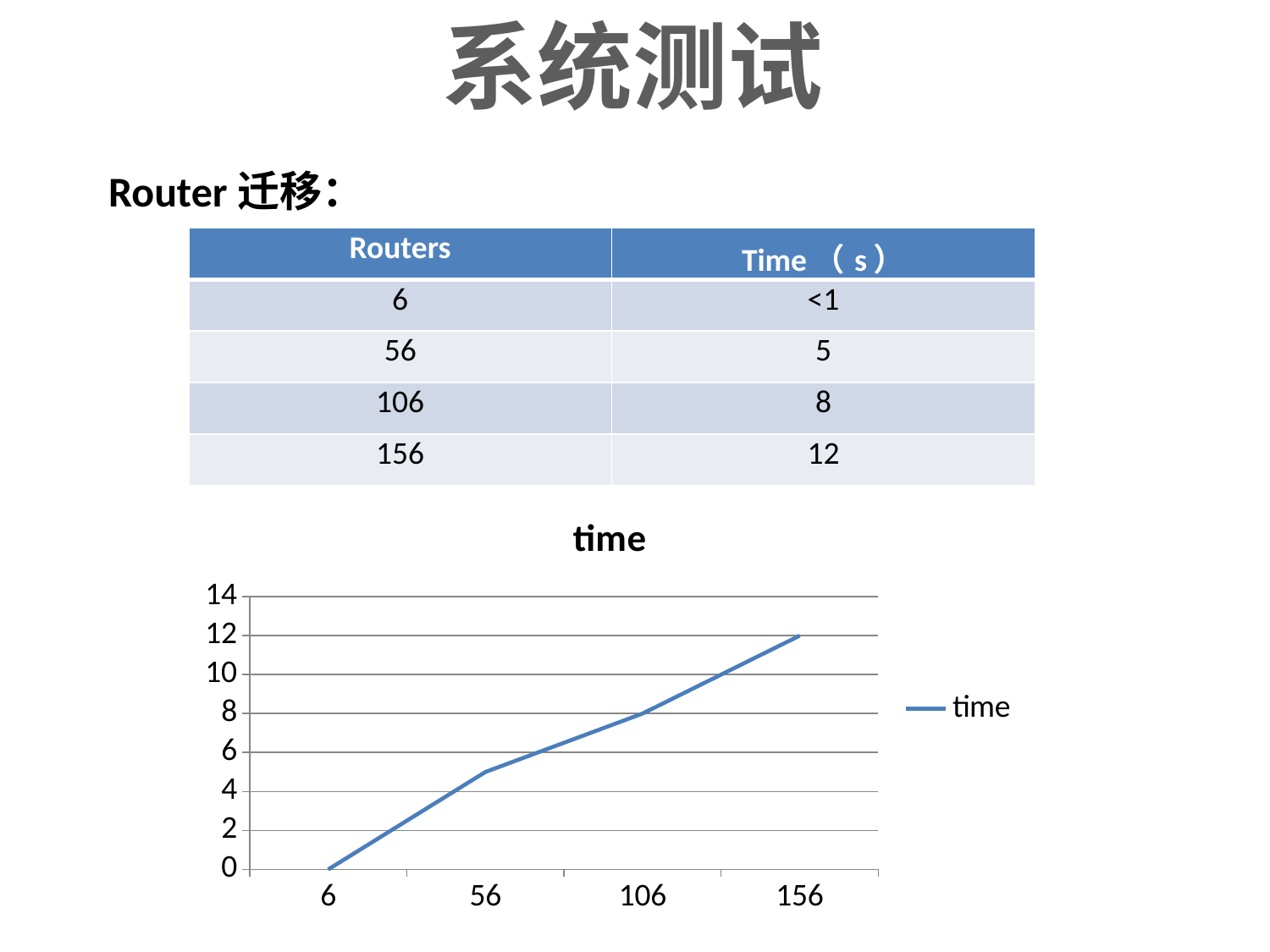

系统测试
Router迁移：
| Routers | Time（s） |
| --- | --- |
| 6 | <1 |
| 56 | 5 |
| 106 | 8 |
| 156 | 12 |

### Chart:

| Category | time |
|---|---|
| 6 | 0.0 |
| 56 | 5.0 |
| 106 | 8.0 |
| 156 | 12.0 |